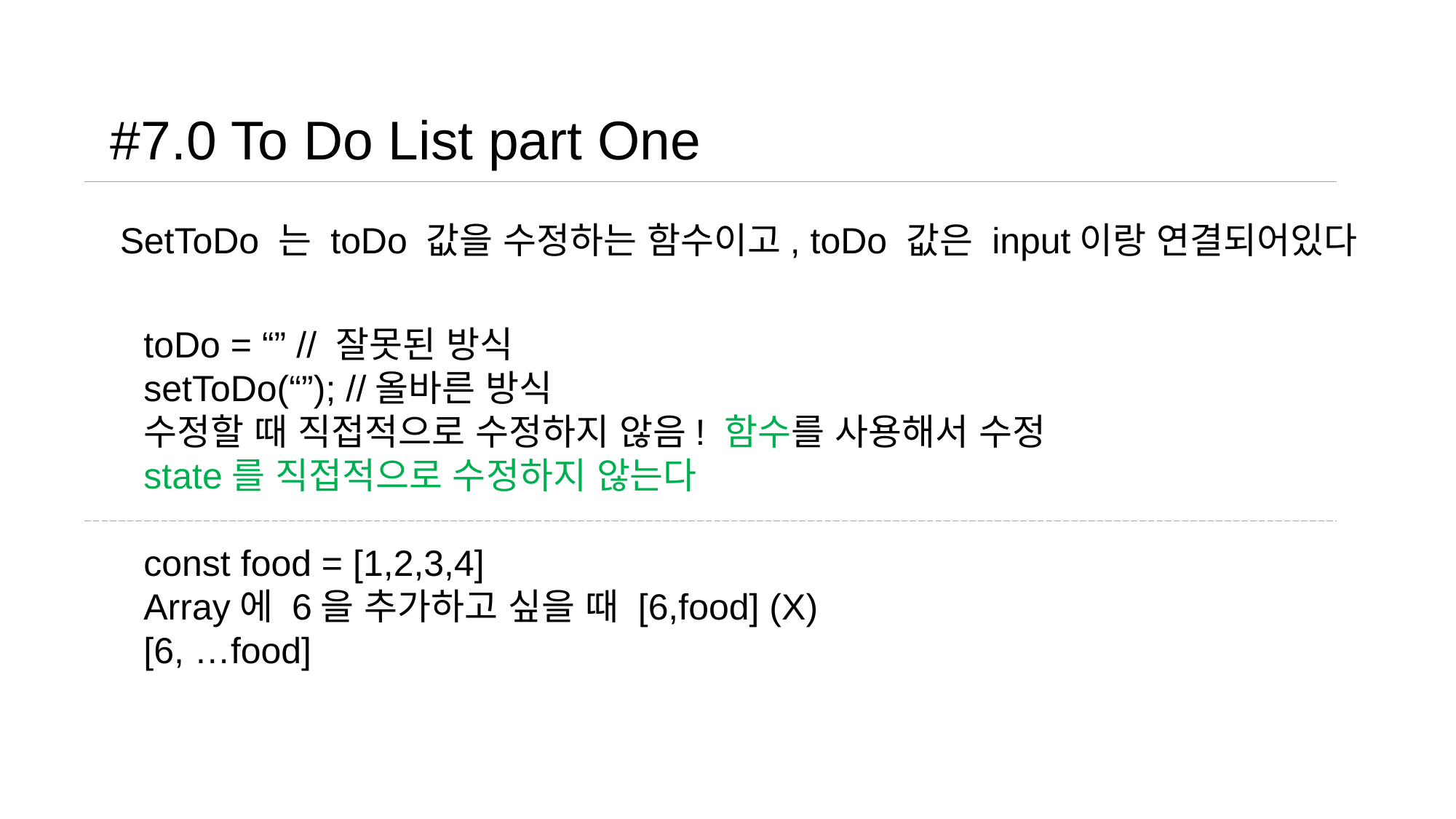

#7.0 To Do List part One
SetToDo 는 toDo 값을 수정하는 함수이고, toDo 값은 input이랑 연결되어있다
toDo = “” // 잘못된 방식
setToDo(“”); //올바른 방식
수정할 때 직접적으로 수정하지 않음! 함수를 사용해서 수정
state를 직접적으로 수정하지 않는다

const food = [1,2,3,4]
Array에 6을 추가하고 싶을 때 [6,food] (X)
[6, …food]